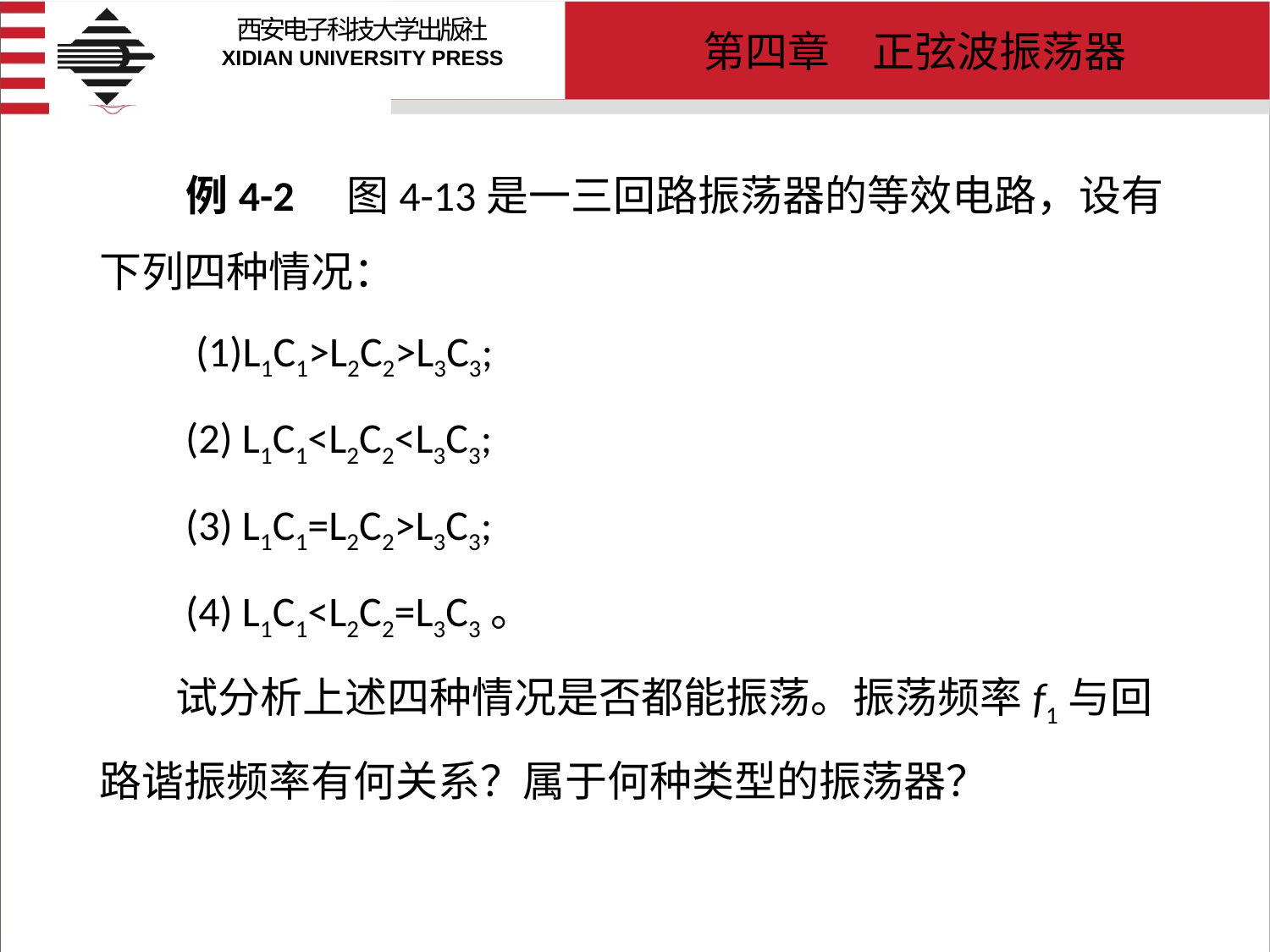

# 例4-2　图4-13是一三回路振荡器的等效电路，设有下列四种情况： (1)L1C1>L2C2>L3C3; (2) L1C1<L2C2<L3C3; (3) L1C1=L2C2>L3C3; (4) L1C1<L2C2=L3C3。 试分析上述四种情况是否都能振荡。振荡频率f1与回路谐振频率有何关系？属于何种类型的振荡器？